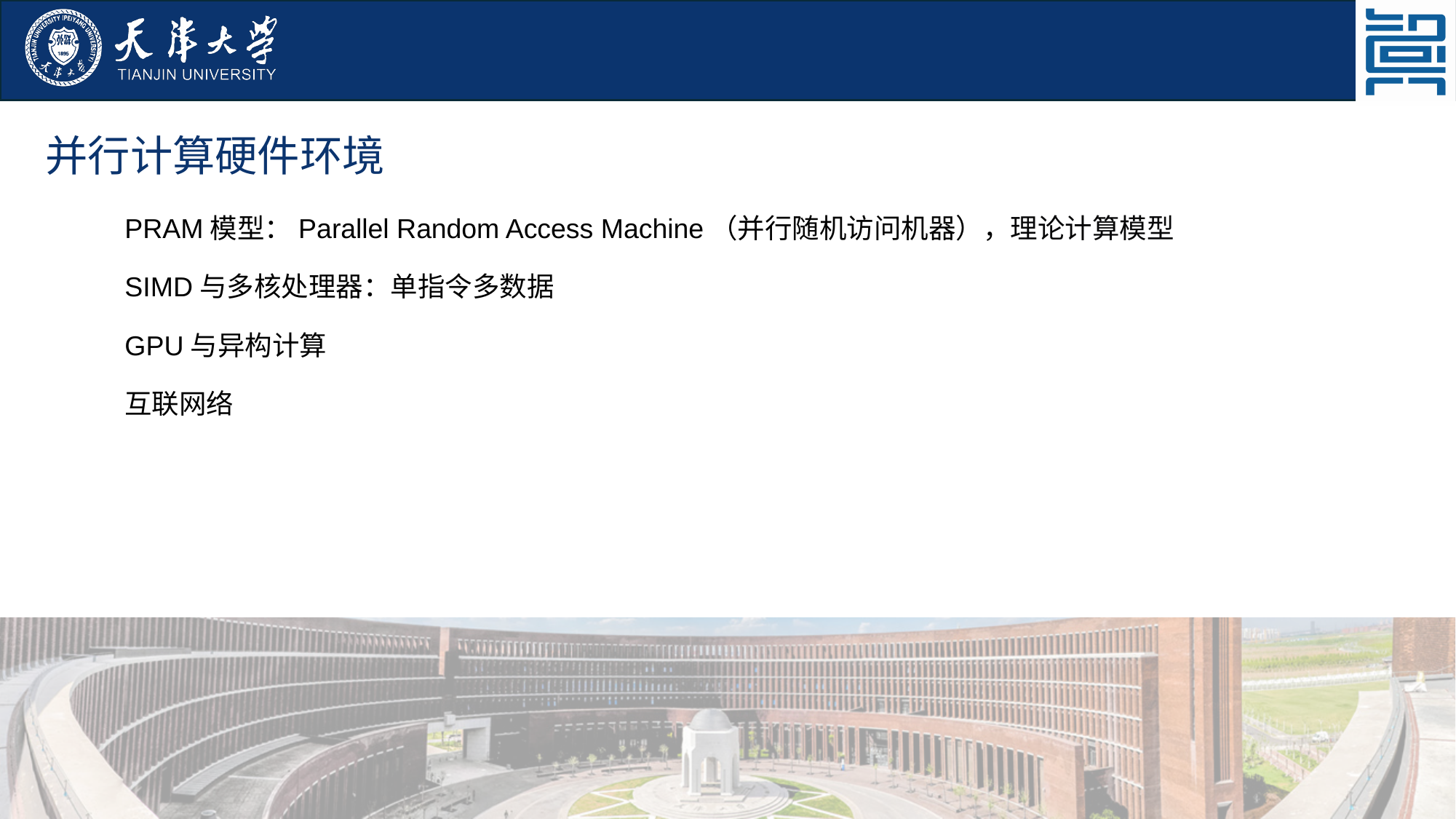

并行计算硬件环境
PRAM模型：Parallel Random Access Machine（并行随机访问机器），理论计算模型
SIMD与多核处理器：单指令多数据
GPU与异构计算
互联网络